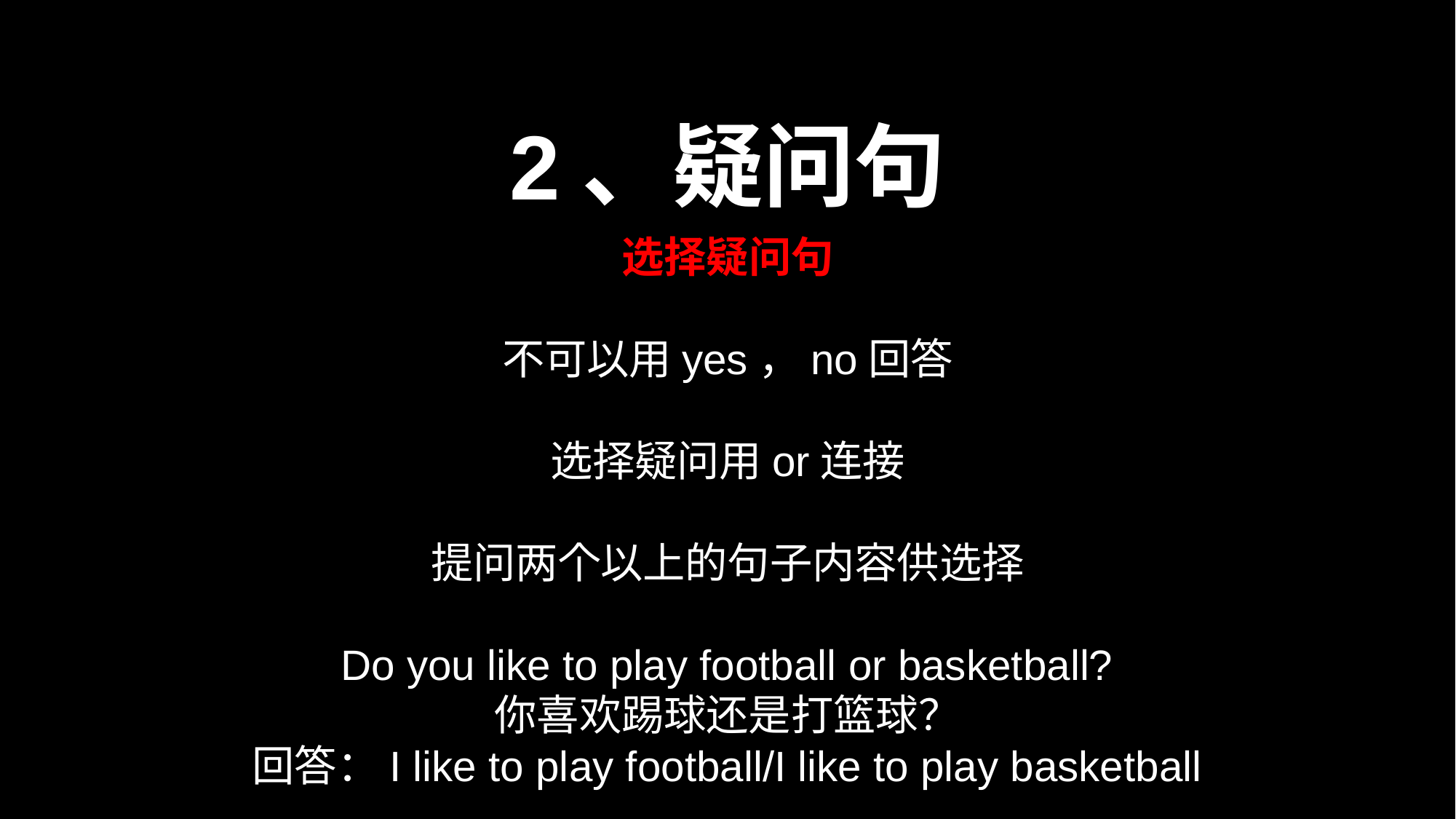

2、疑问句
选择疑问句

不可以用yes，no回答

选择疑问用or连接

提问两个以上的句子内容供选择

Do you like to play football or basketball?
你喜欢踢球还是打篮球？
回答：I like to play football/I like to play basketball